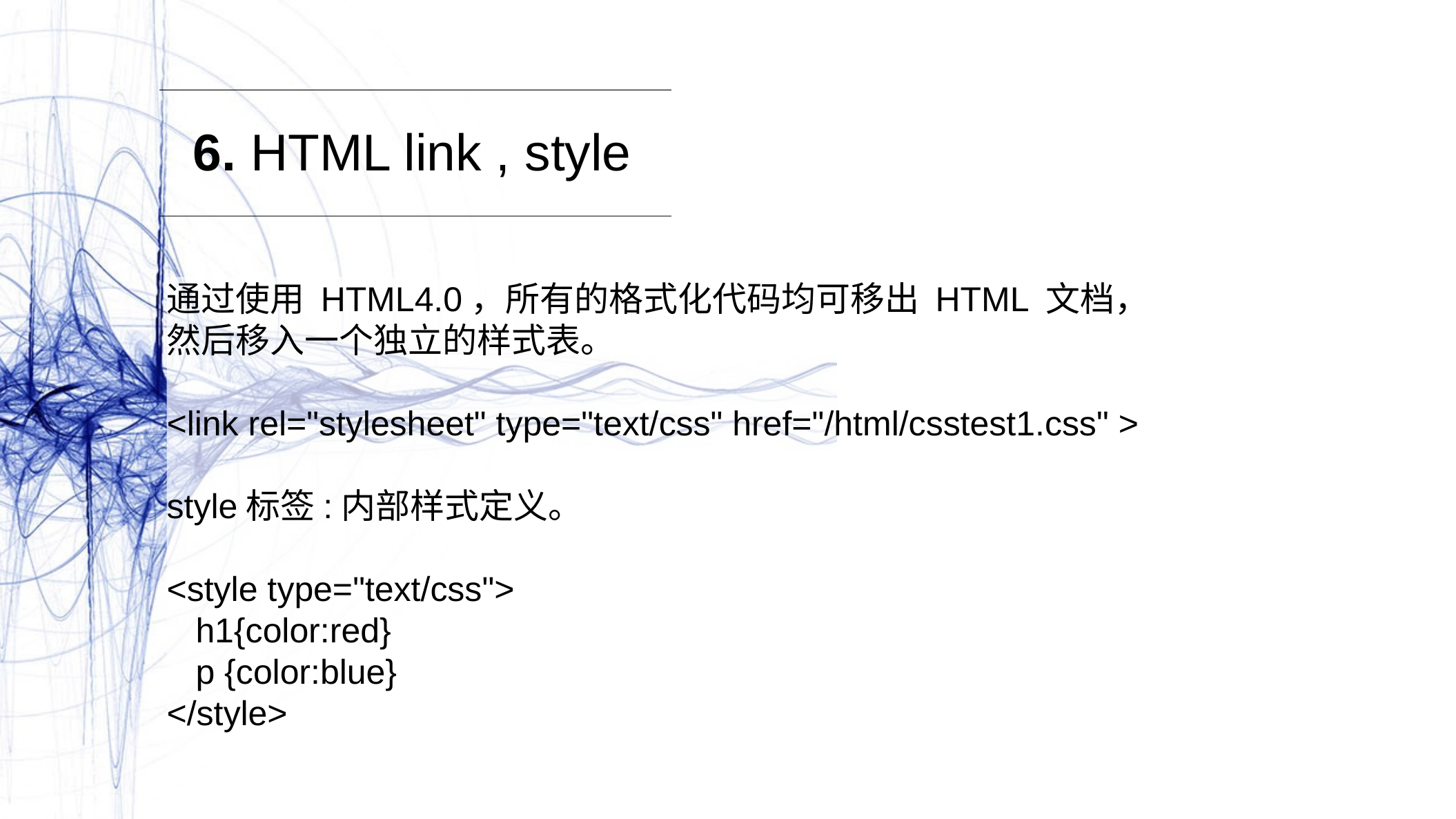

6. HTML link , style

通过使用 HTML4.0，所有的格式化代码均可移出 HTML 文档，然后移入一个独立的样式表。

<link rel="stylesheet" type="text/css" href="/html/csstest1.css" >

style标签:内部样式定义。

<style type="text/css">
   h1{color:red}
   p {color:blue}
</style>